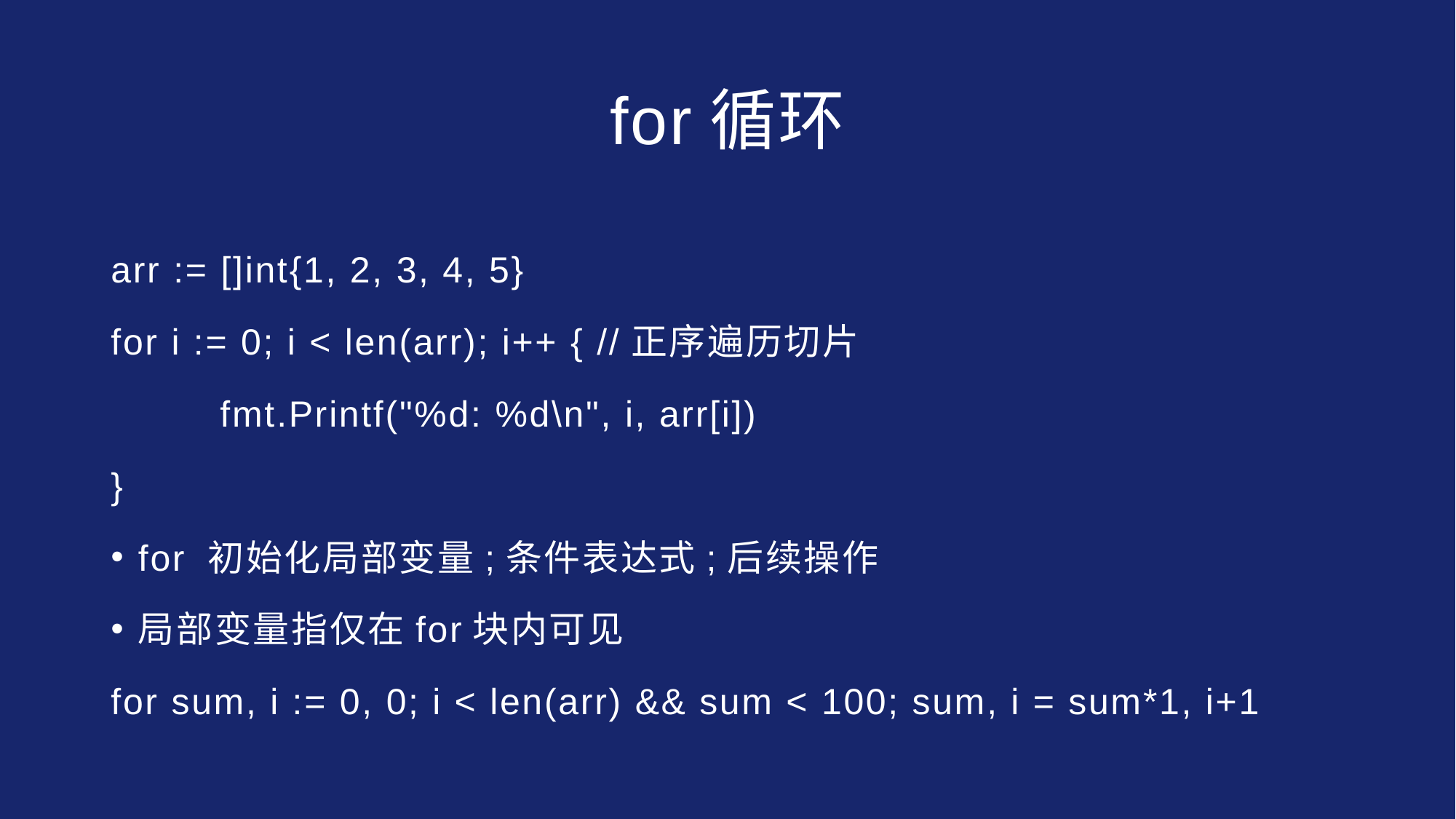

# for循环
arr := []int{1, 2, 3, 4, 5}
for i := 0; i < len(arr); i++ { //正序遍历切片
	fmt.Printf("%d: %d\n", i, arr[i])
}
for 初始化局部变量;条件表达式;后续操作
局部变量指仅在for块内可见
for sum, i := 0, 0; i < len(arr) && sum < 100; sum, i = sum*1, i+1